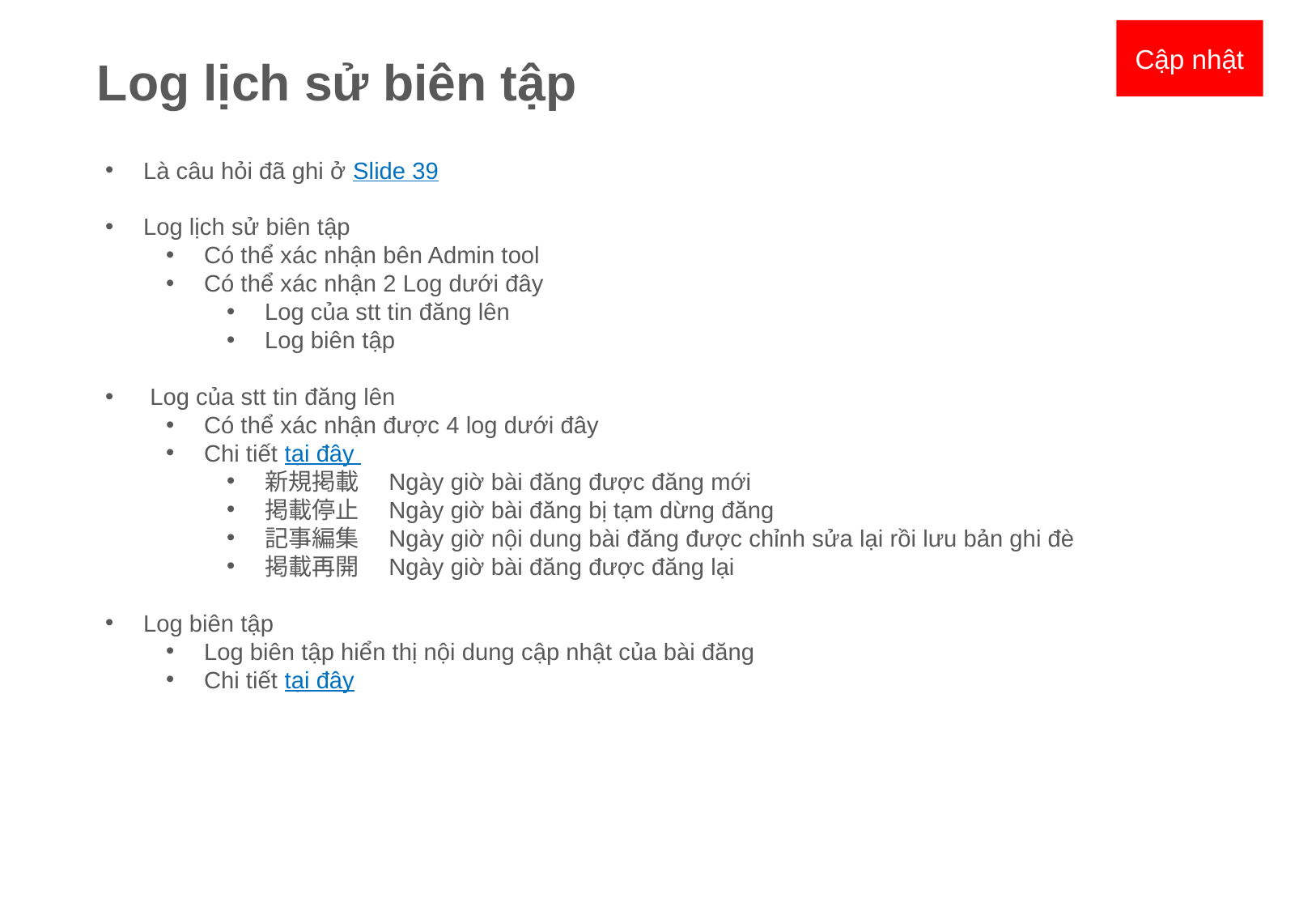

Cập nhật
Log lịch sử biên tập
Là câu hỏi đã ghi ở Slide 39

Log lịch sử biên tập
Có thể xác nhận bên Admin tool
Có thể xác nhận 2 Log dưới đây
Log của stt tin đăng lên
Log biên tập

 Log của stt tin đăng lên
Có thể xác nhận được 4 log dưới đây
Chi tiết tại đây
新規掲載　Ngày giờ bài đăng được đăng mới
掲載停止　Ngày giờ bài đăng bị tạm dừng đăng
記事編集　Ngày giờ nội dung bài đăng được chỉnh sửa lại rồi lưu bản ghi đè
掲載再開　Ngày giờ bài đăng được đăng lại

Log biên tập
Log biên tập hiển thị nội dung cập nhật của bài đăng
Chi tiết tại đây